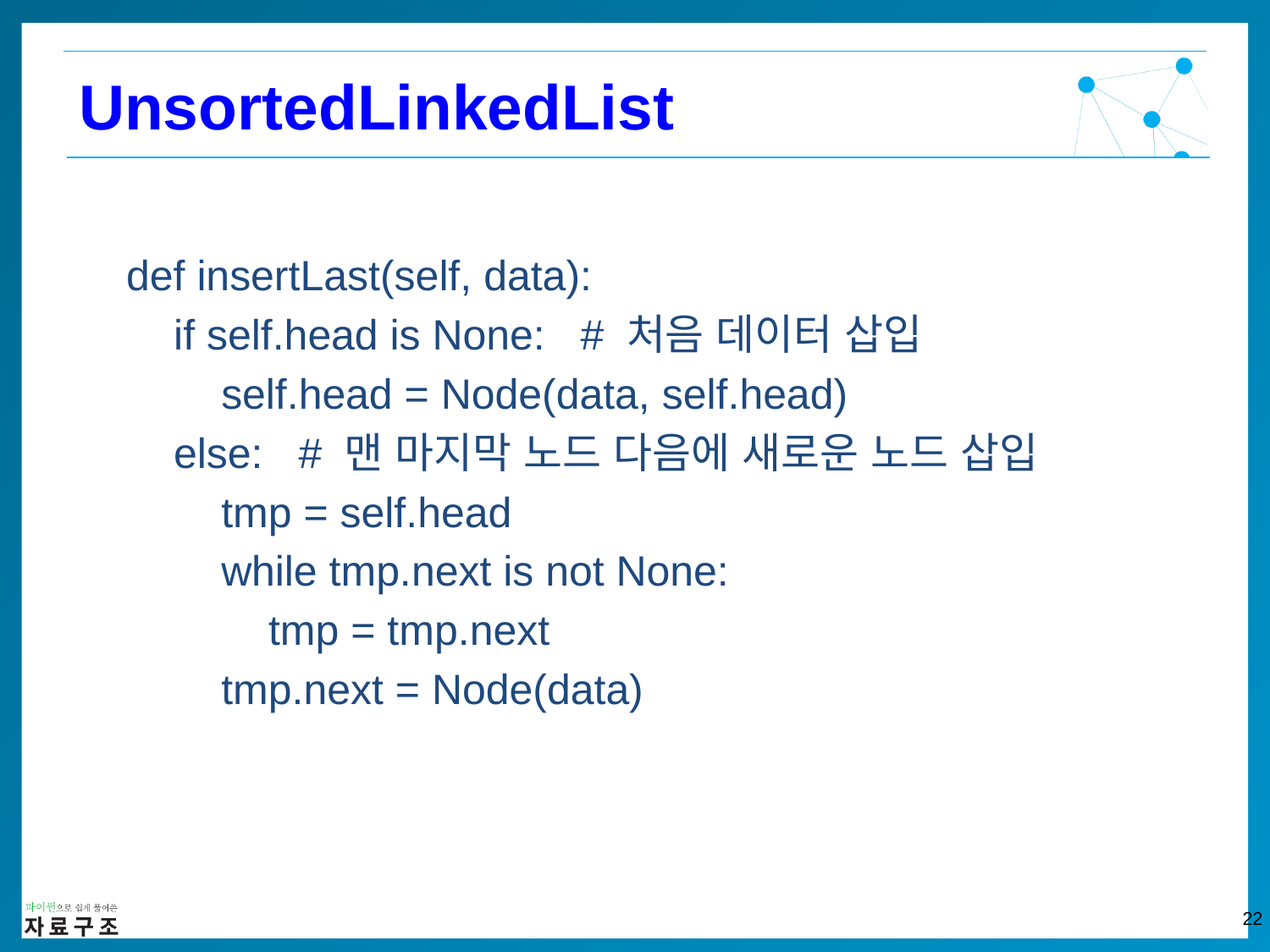

UnsortedLinkedList

    def insertLast(self, data):
        if self.head is None:   # 처음 데이터 삽입
            self.head = Node(data, self.head)
        else:   # 맨 마지막 노드 다음에 새로운 노드 삽입
            tmp = self.head
            while tmp.next is not None:
                tmp = tmp.next
            tmp.next = Node(data)